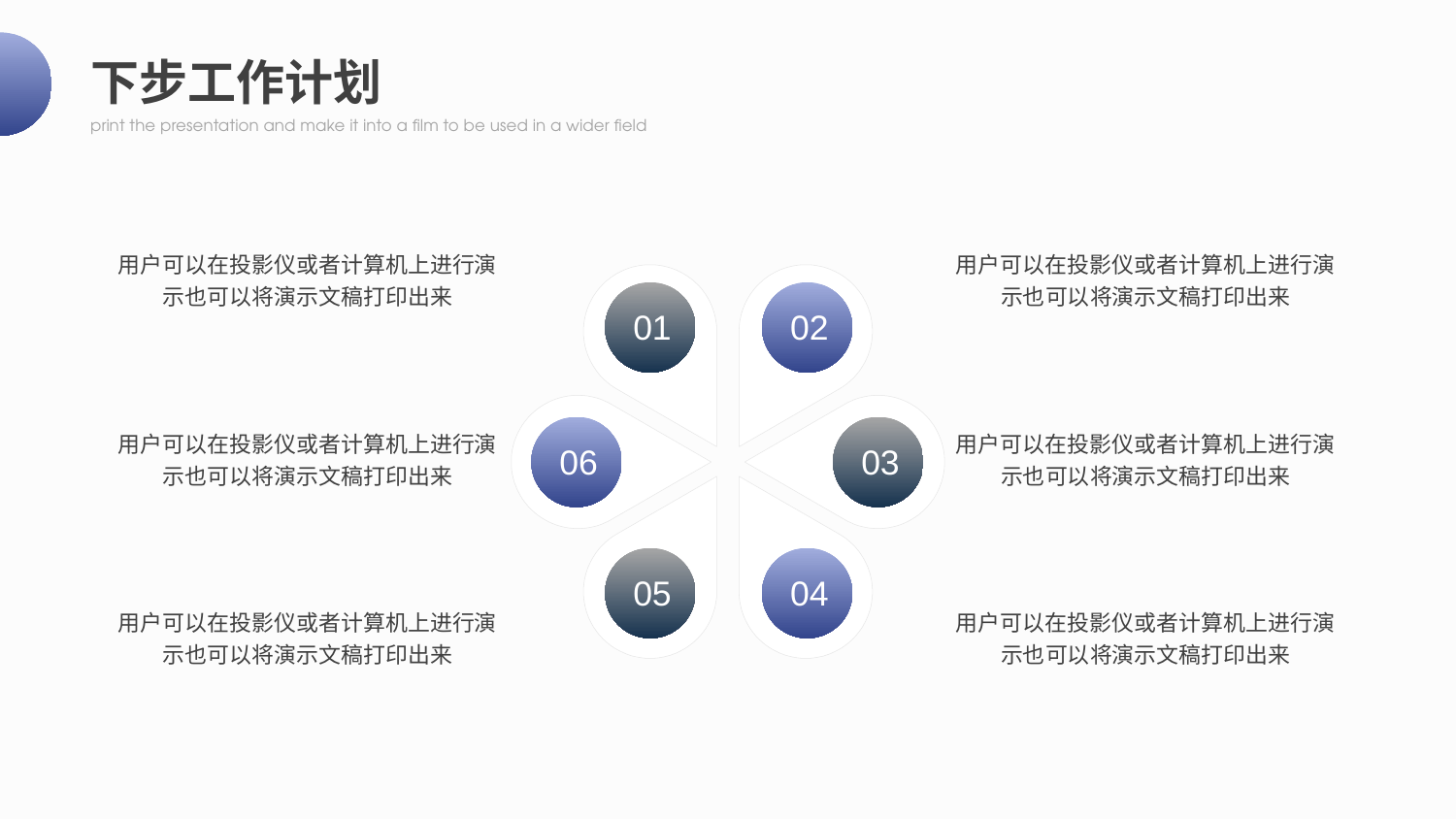

下步工作计划
print the presentation and make it into a film to be used in a wider field
用户可以在投影仪或者计算机上进行演示也可以将演示文稿打印出来
用户可以在投影仪或者计算机上进行演示也可以将演示文稿打印出来

01
02

06
03

05
04
用户可以在投影仪或者计算机上进行演示也可以将演示文稿打印出来
用户可以在投影仪或者计算机上进行演示也可以将演示文稿打印出来
用户可以在投影仪或者计算机上进行演示也可以将演示文稿打印出来
用户可以在投影仪或者计算机上进行演示也可以将演示文稿打印出来